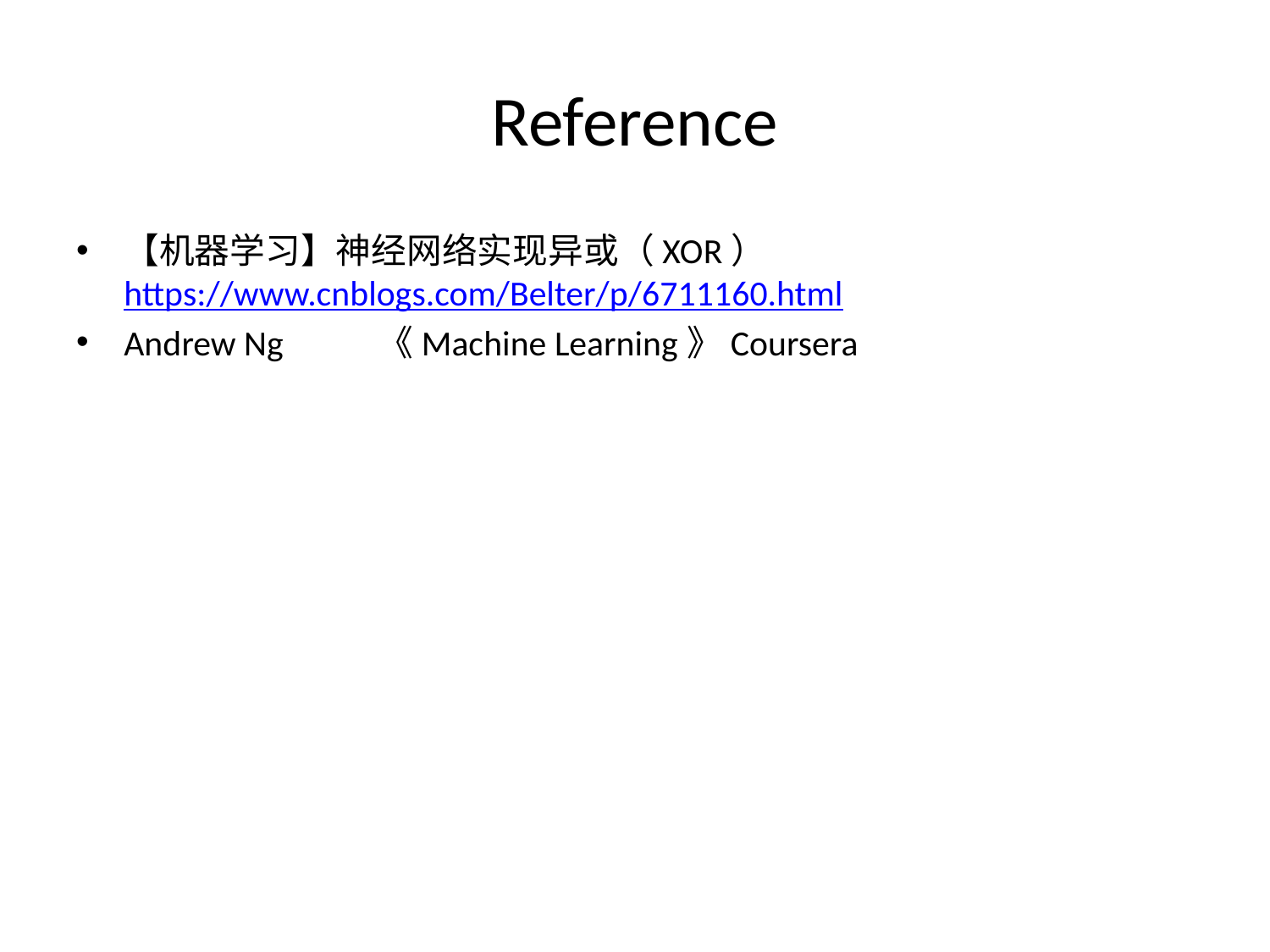

# Reference
【机器学习】神经网络实现异或（XOR）https://www.cnblogs.com/Belter/p/6711160.html
Andrew Ng	《Machine Learning》Coursera